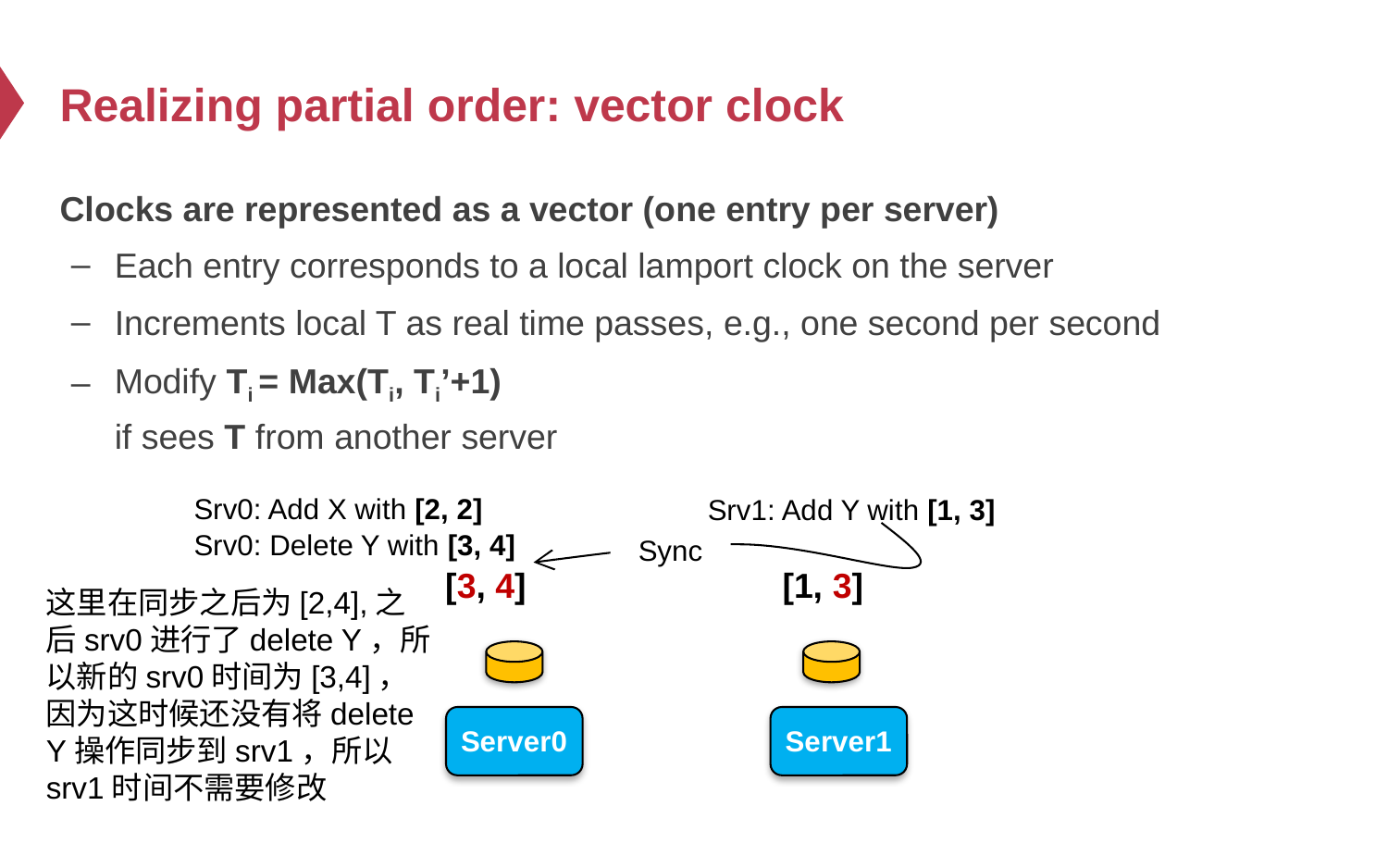

# Realizing partial order: vector clock
Clocks are represented as a vector (one entry per server)
Each entry corresponds to a local lamport clock on the server
Increments local T as real time passes, e.g., one second per second
Modify Ti = Max(Ti, Ti’+1)
if sees T from another server

Srv0: Add X with [2, 2]
Srv1: Add Y with [1, 3]

Srv0: Delete Y with [3, 4]
Sync
[3, 4]
[1, 3]
这里在同步之后为[2,4],之后srv0进行了delete Y，所以新的srv0时间为[3,4]，因为这时候还没有将delete Y操作同步到srv1，所以srv1时间不需要修改

Server0
Server1
64